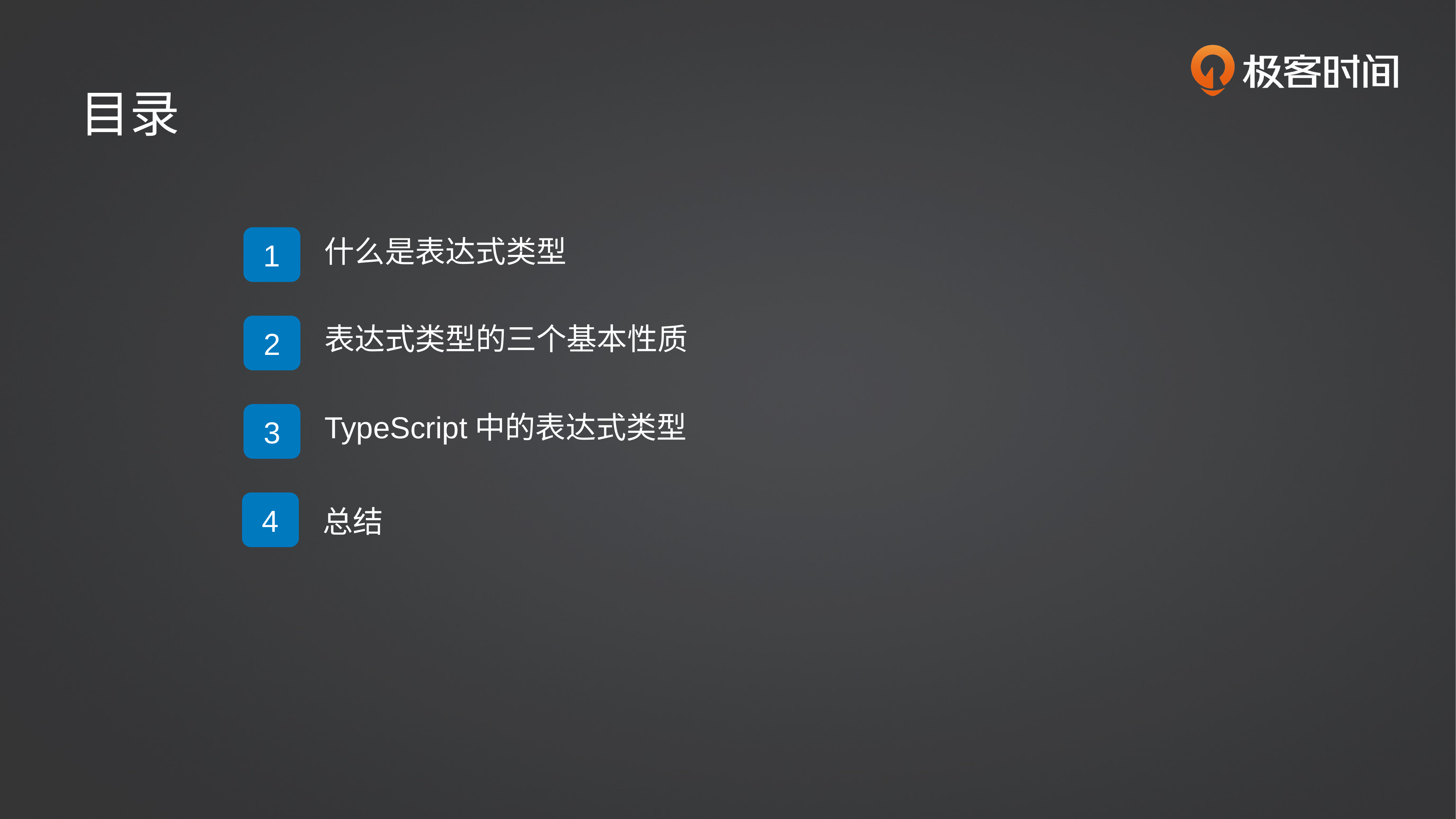

目录

1
什么是表达式类型

2
表达式类型的三个基本性质

3
TypeScript中的表达式类型

4
总结